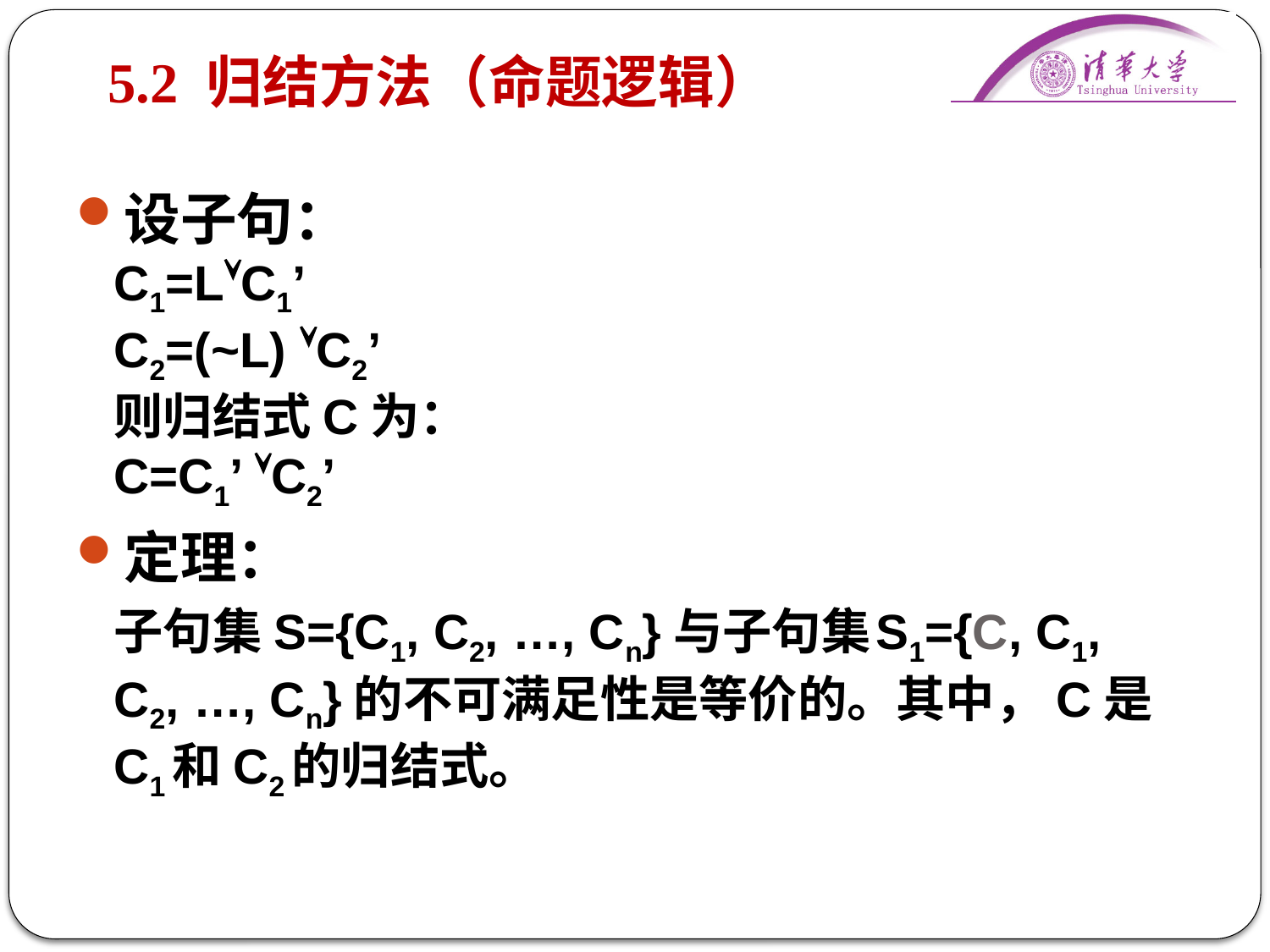

# 5.2 归结方法（命题逻辑）
设子句：							C1=L∨C1’							C2=(~L) ∨C2’						则归结式C为：						C=C1’ ∨C2’
定理：
	子句集S={C1, C2, …, Cn}与子句集	S1={C, C1, C2, …, Cn}的不可满足性是等价的。其中，C是C1和C2的归结式。
10